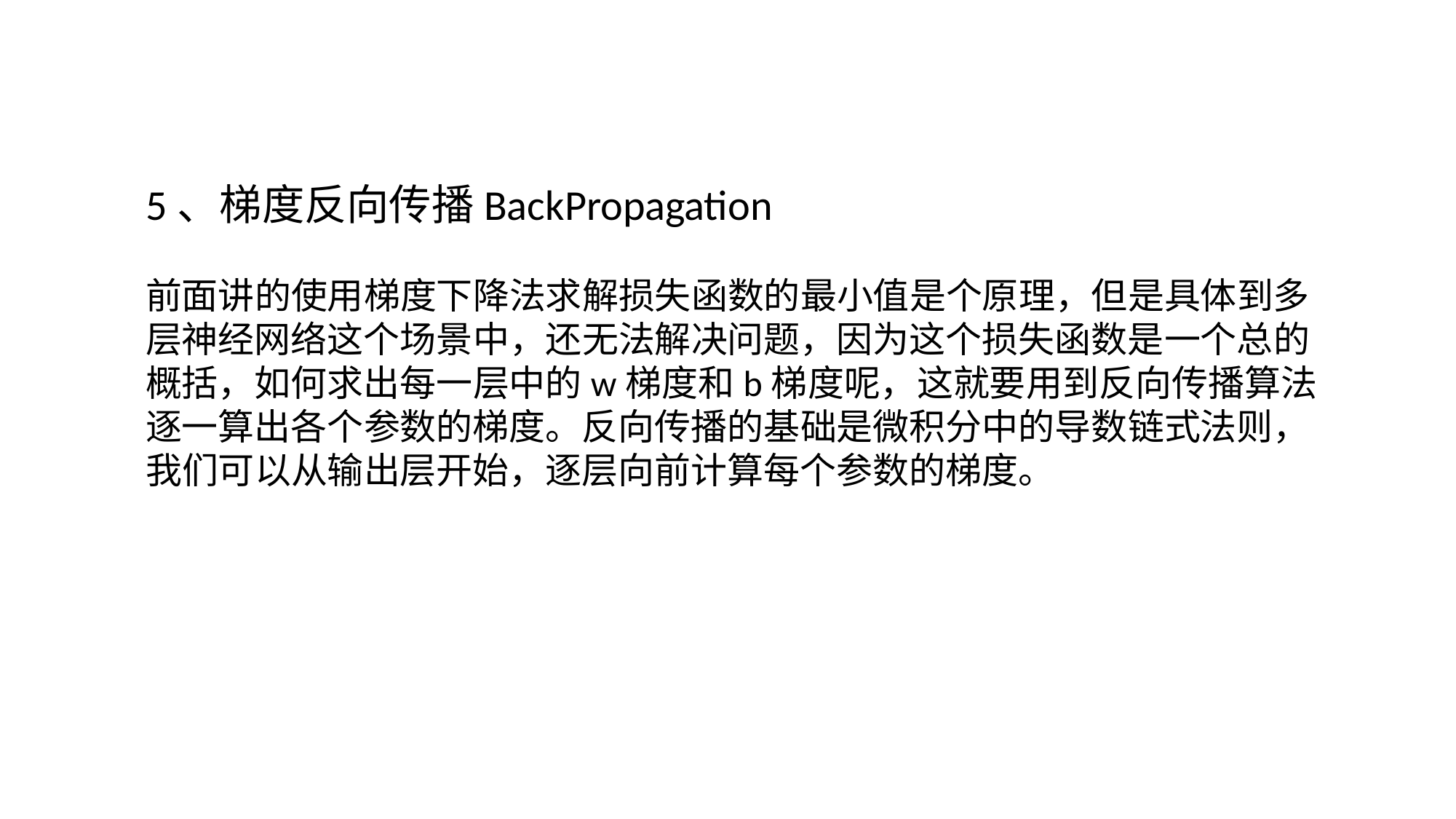

5、梯度反向传播BackPropagation

前面讲的使用梯度下降法求解损失函数的最小值是个原理，但是具体到多层神经网络这个场景中，还无法解决问题，因为这个损失函数是一个总的概括，如何求出每一层中的w梯度和b梯度呢，这就要用到反向传播算法逐一算出各个参数的梯度。反向传播的基础是微积分中的导数链式法则，我们可以从输出层开始，逐层向前计算每个参数的梯度。